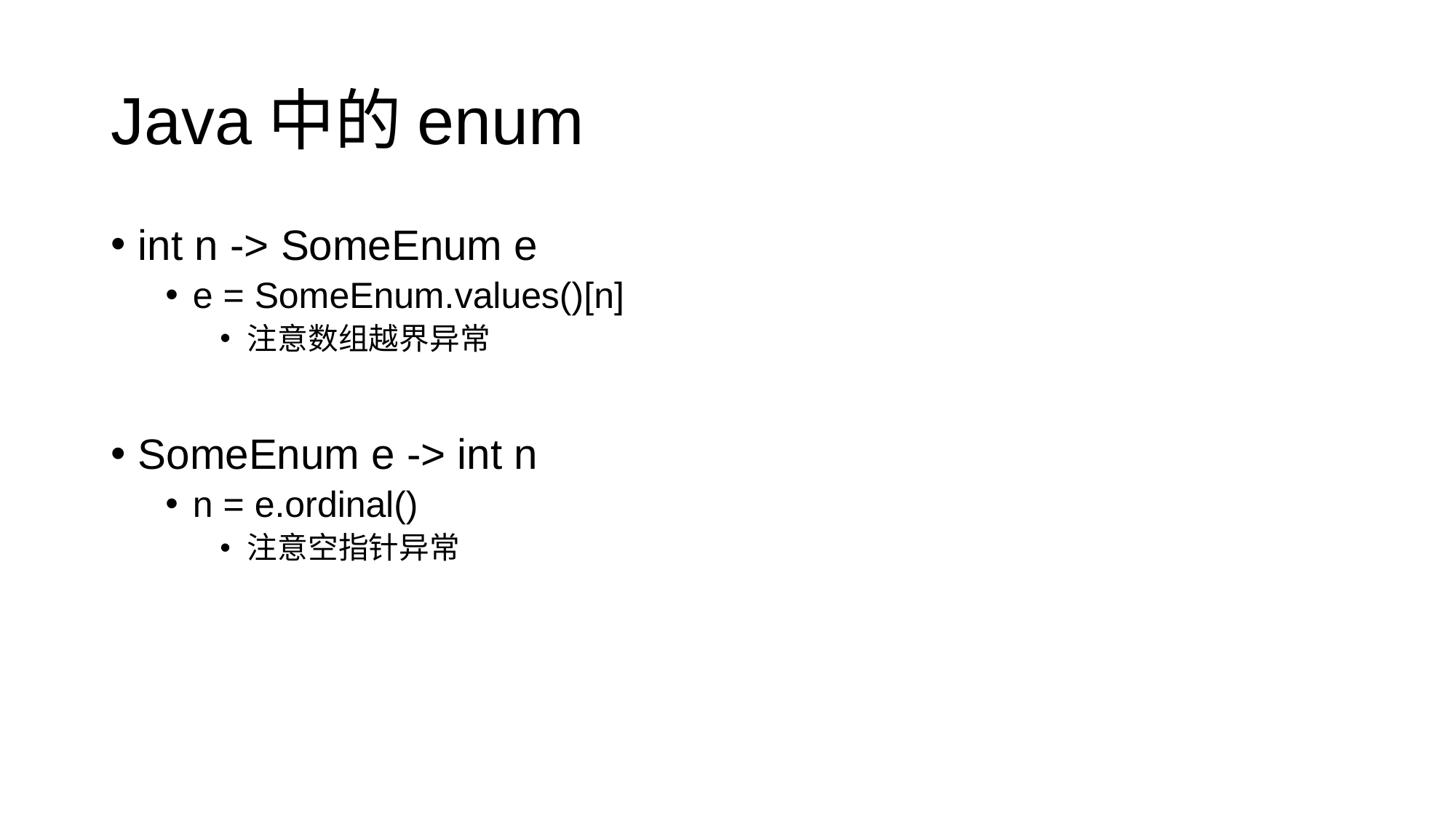

# Java中的enum
int n -> SomeEnum e
e = SomeEnum.values()[n]
注意数组越界异常

SomeEnum e -> int n
n = e.ordinal()
注意空指针异常